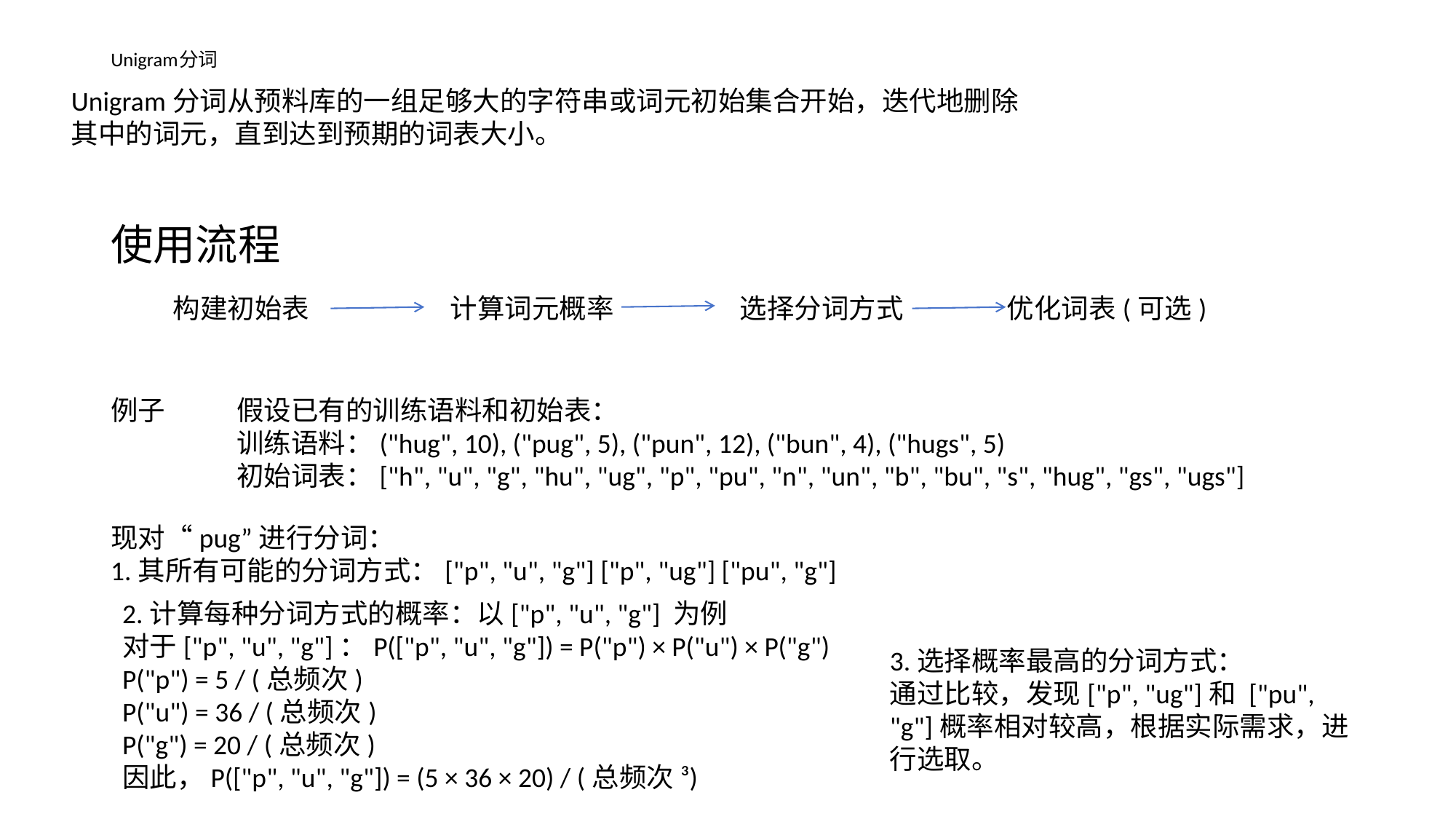

# Unigram分词
Unigram分词从预料库的一组足够大的字符串或词元初始集合开始，迭代地删除其中的词元，直到达到预期的词表大小。

使用流程

构建初始表
计算词元概率
选择分词方式
优化词表(可选)
例子
假设已有的训练语料和初始表：
训练语料：("hug", 10), ("pug", 5), ("pun", 12), ("bun", 4), ("hugs", 5)
初始词表：["h", "u", "g", "hu", "ug", "p", "pu", "n", "un", "b", "bu", "s", "hug", "gs", "ugs"]

现对“pug”进行分词：
1.其所有可能的分词方式：["p", "u", "g"] ["p", "ug"] ["pu", "g"]
2.计算每种分词方式的概率：以["p", "u", "g"] 为例
对于["p", "u", "g"]：P(["p", "u", "g"]) = P("p") × P("u") × P("g")
P("p") = 5 / (总频次)
P("u") = 36 / (总频次)
P("g") = 20 / (总频次)
因此，P(["p", "u", "g"]) = (5 × 36 × 20) / (总频次³)
3.选择概率最高的分词方式：
通过比较，发现["p", "ug"]和 ["pu", "g"]概率相对较高，根据实际需求，进行选取。